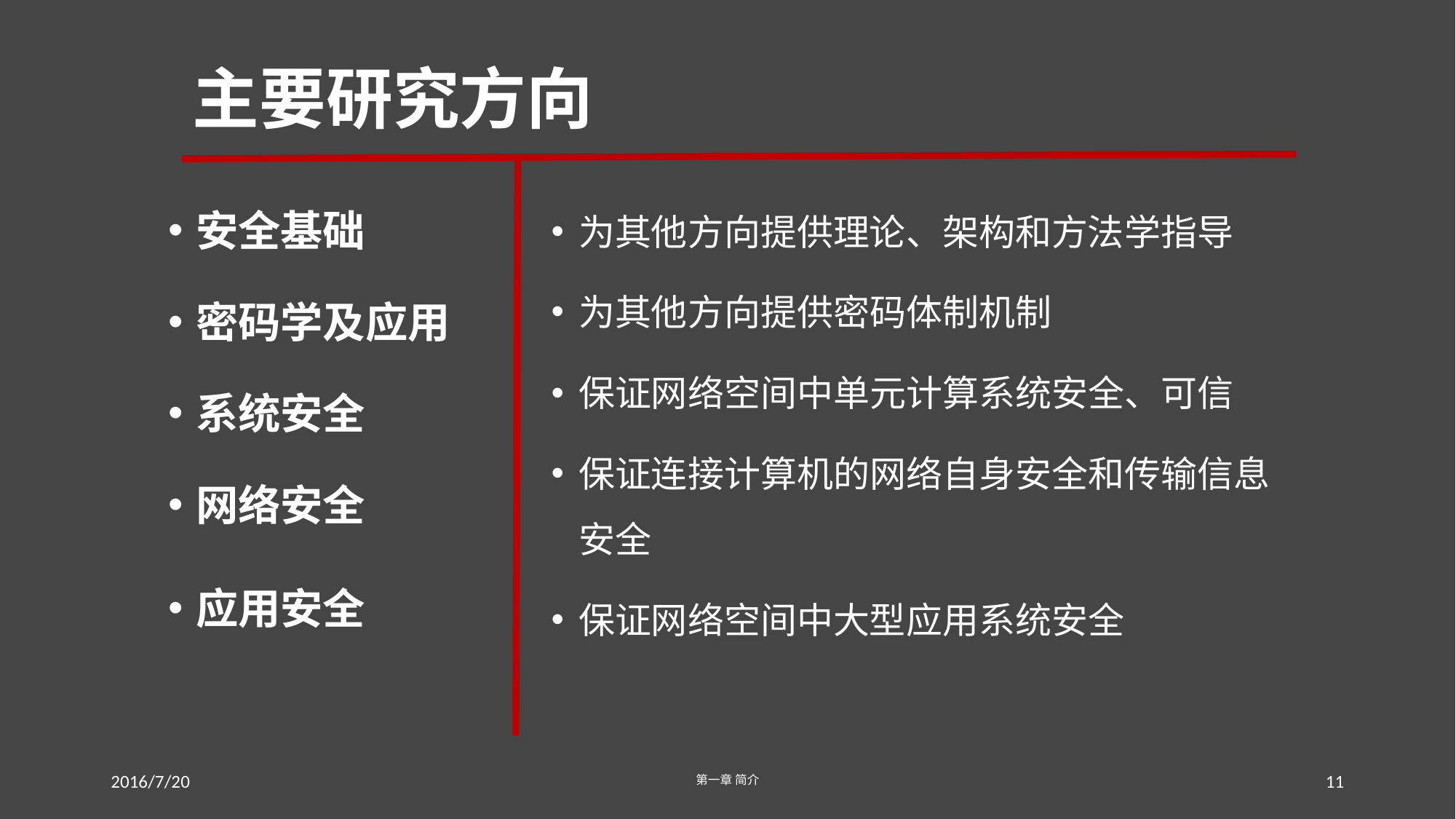

# 主要研究方向
安全基础
密码学及应用
系统安全
网络安全
应用安全
为其他方向提供理论、架构和方法学指导
为其他方向提供密码体制机制
保证网络空间中单元计算系统安全、可信
保证连接计算机的网络自身安全和传输信息安全
保证网络空间中大型应用系统安全
2016/7/20
第一章 简介
11